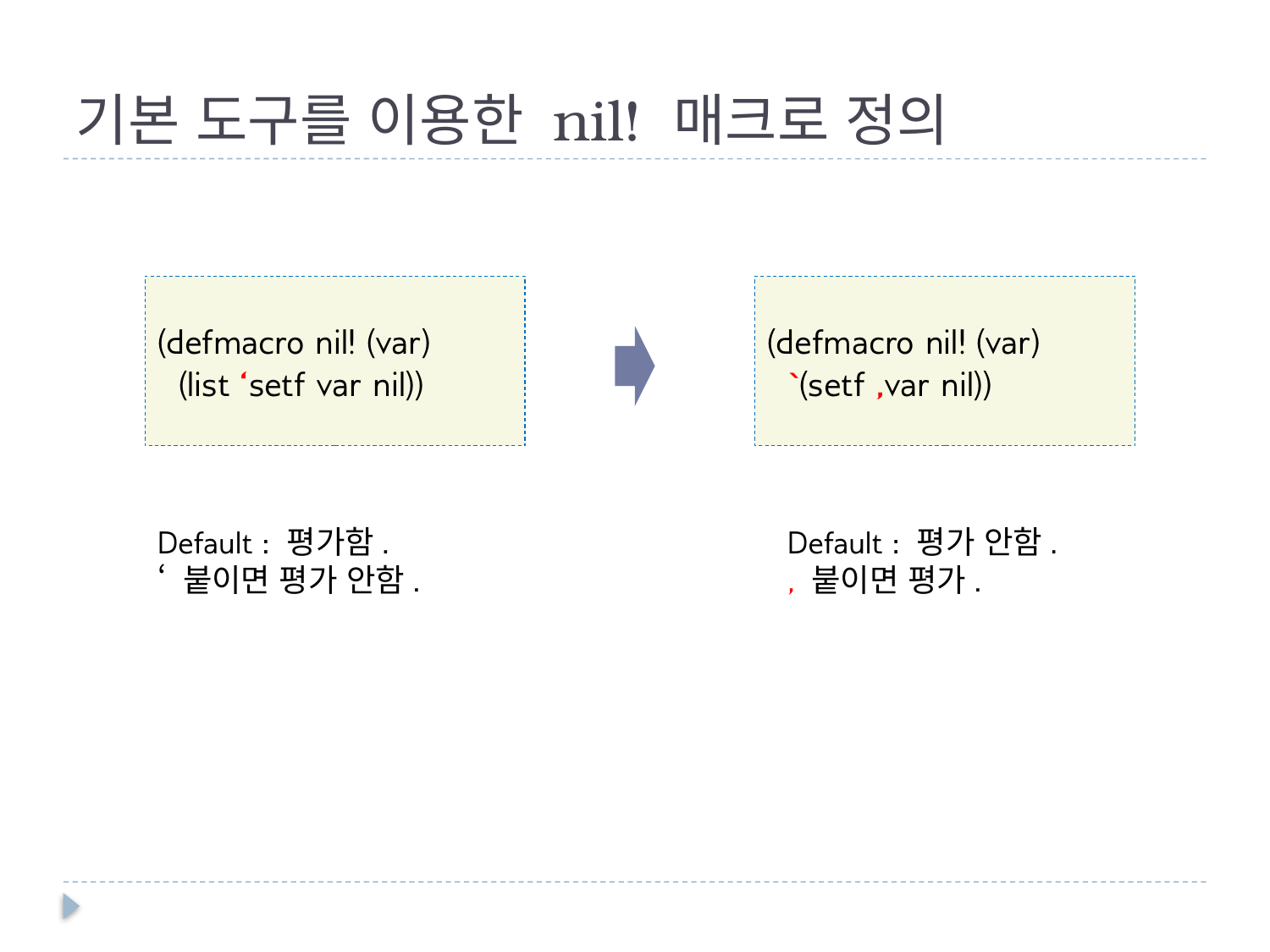

# 기본 도구를 이용한 nil! 매크로 정의

(defmacro nil! (var)
  (list ‘setf var nil))
(defmacro nil! (var)
  `(setf ,var nil))

Default : 평가함.
‘ 붙이면 평가 안함.
Default : 평가 안함.
, 붙이면 평가.